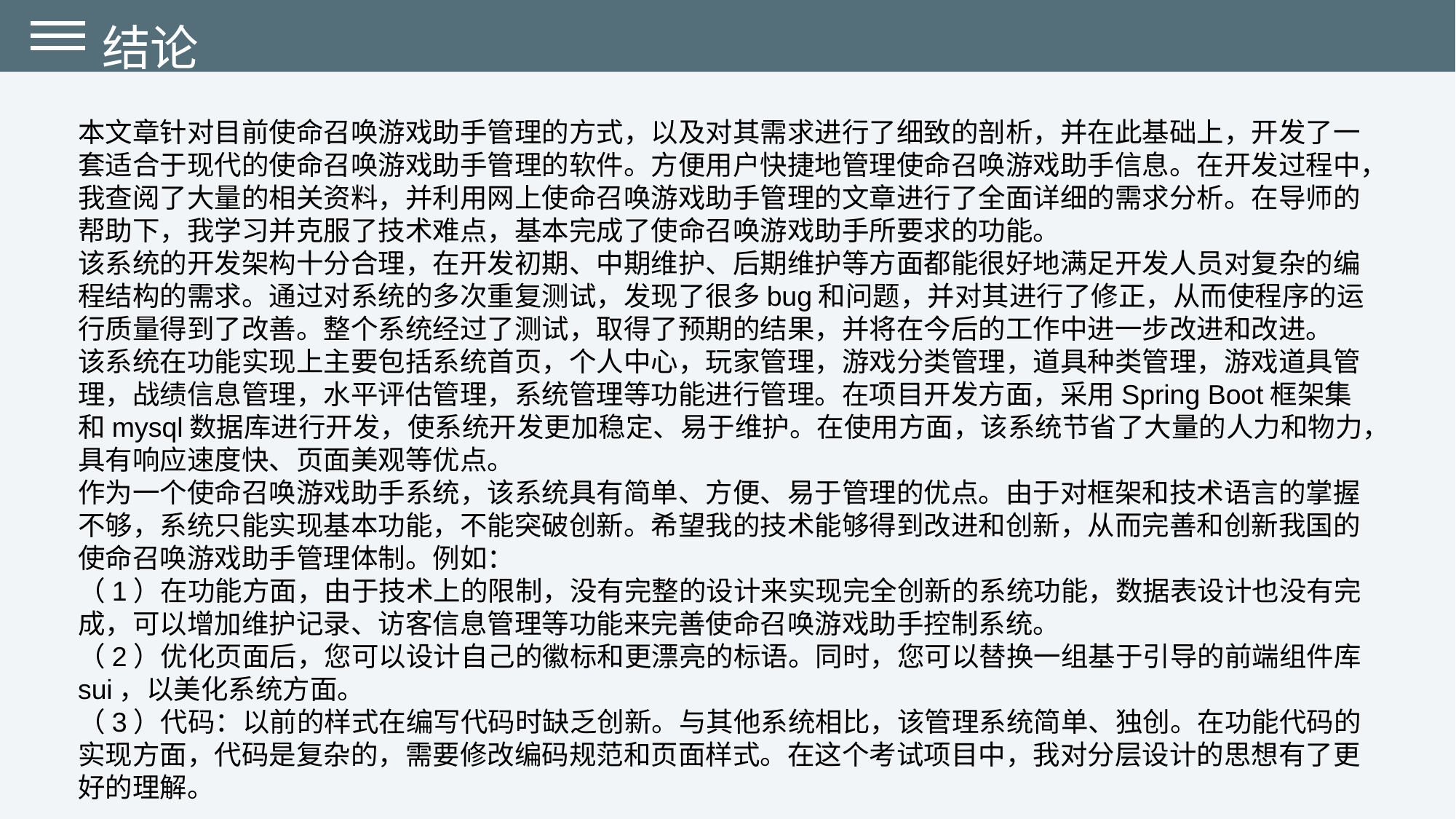

结论
本文章针对目前使命召唤游戏助手管理的方式，以及对其需求进行了细致的剖析，并在此基础上，开发了一套适合于现代的使命召唤游戏助手管理的软件。方便用户快捷地管理使命召唤游戏助手信息。在开发过程中，我查阅了大量的相关资料，并利用网上使命召唤游戏助手管理的文章进行了全面详细的需求分析。在导师的帮助下，我学习并克服了技术难点，基本完成了使命召唤游戏助手所要求的功能。
该系统的开发架构十分合理，在开发初期、中期维护、后期维护等方面都能很好地满足开发人员对复杂的编程结构的需求。通过对系统的多次重复测试，发现了很多bug和问题，并对其进行了修正，从而使程序的运行质量得到了改善。整个系统经过了测试，取得了预期的结果，并将在今后的工作中进一步改进和改进。
该系统在功能实现上主要包括系统首页，个人中心，玩家管理，游戏分类管理，道具种类管理，游戏道具管理，战绩信息管理，水平评估管理，系统管理等功能进行管理。在项目开发方面，采用Spring Boot框架集和mysql数据库进行开发，使系统开发更加稳定、易于维护。在使用方面，该系统节省了大量的人力和物力，具有响应速度快、页面美观等优点。
作为一个使命召唤游戏助手系统，该系统具有简单、方便、易于管理的优点。由于对框架和技术语言的掌握不够，系统只能实现基本功能，不能突破创新。希望我的技术能够得到改进和创新，从而完善和创新我国的使命召唤游戏助手管理体制。例如：
（1）在功能方面，由于技术上的限制，没有完整的设计来实现完全创新的系统功能，数据表设计也没有完成，可以增加维护记录、访客信息管理等功能来完善使命召唤游戏助手控制系统。
（2）优化页面后，您可以设计自己的徽标和更漂亮的标语。同时，您可以替换一组基于引导的前端组件库sui，以美化系统方面。
（3）代码：以前的样式在编写代码时缺乏创新。与其他系统相比，该管理系统简单、独创。在功能代码的实现方面，代码是复杂的，需要修改编码规范和页面样式。在这个考试项目中，我对分层设计的思想有了更好的理解。